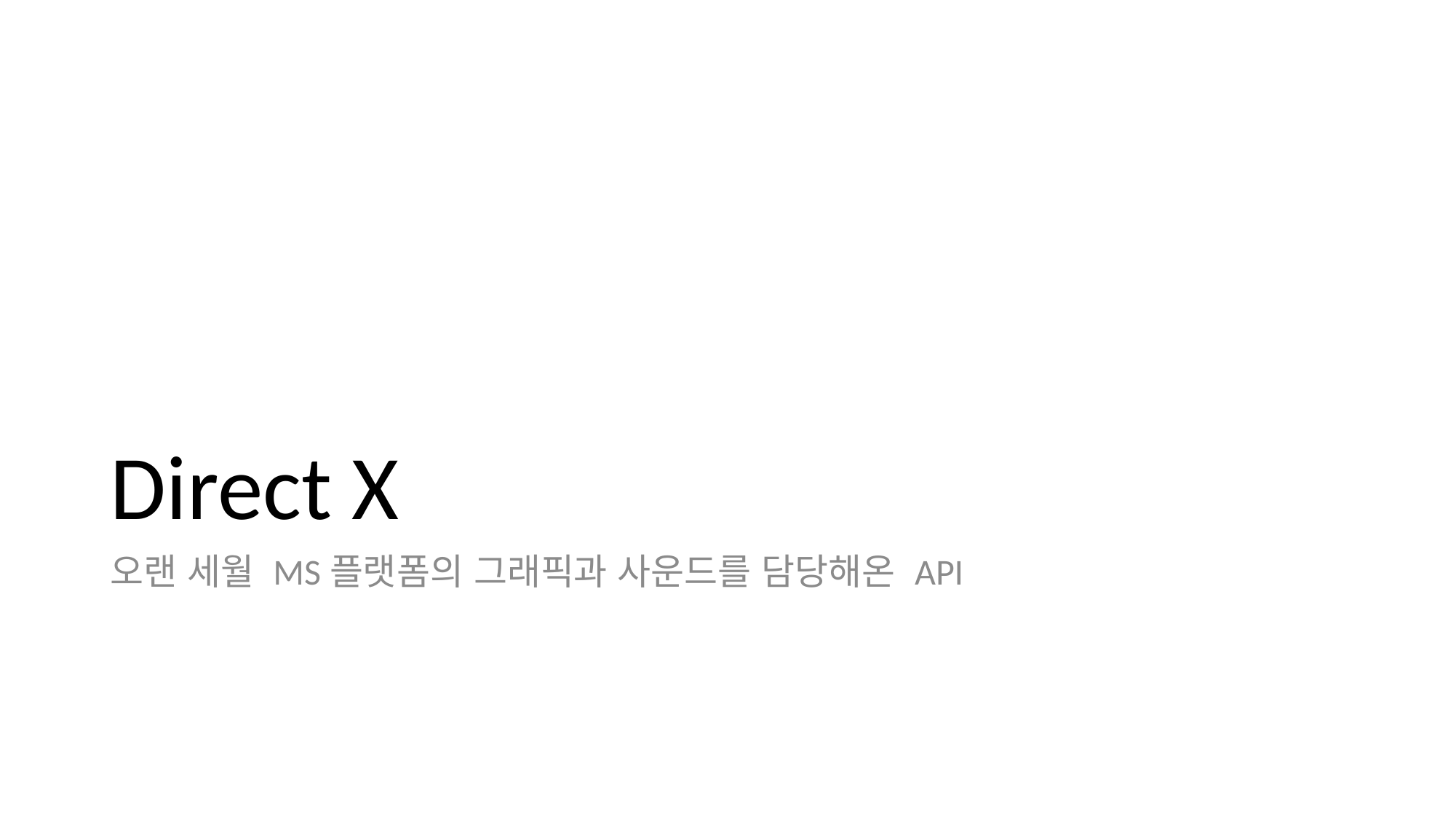

# Direct X
오랜 세월 MS플랫폼의 그래픽과 사운드를 담당해온 API